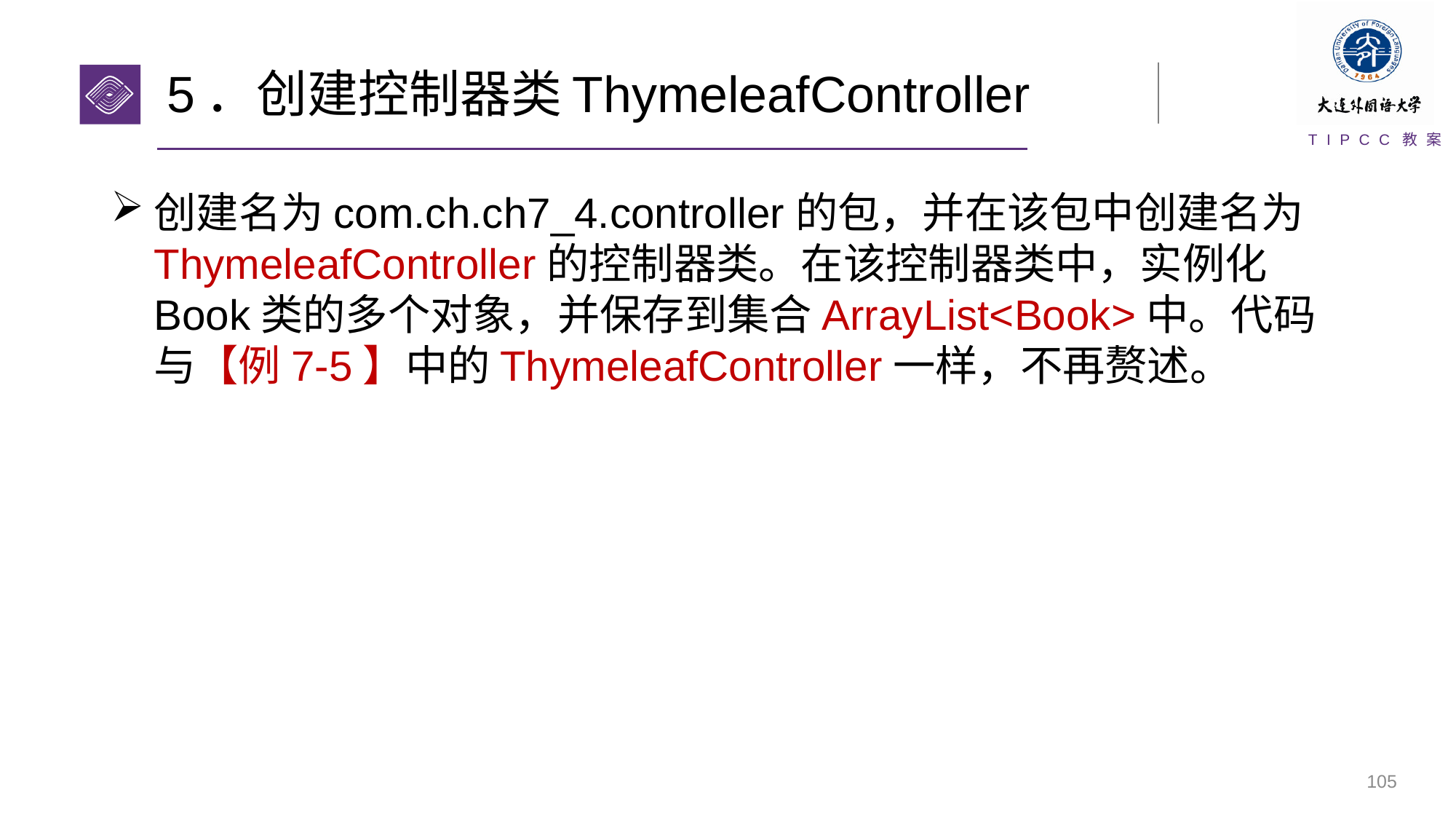

# 5．创建控制器类ThymeleafController
创建名为com.ch.ch7_4.controller的包，并在该包中创建名为ThymeleafController的控制器类。在该控制器类中，实例化Book类的多个对象，并保存到集合ArrayList<Book>中。代码与【例7-5】中的ThymeleafController一样，不再赘述。
105